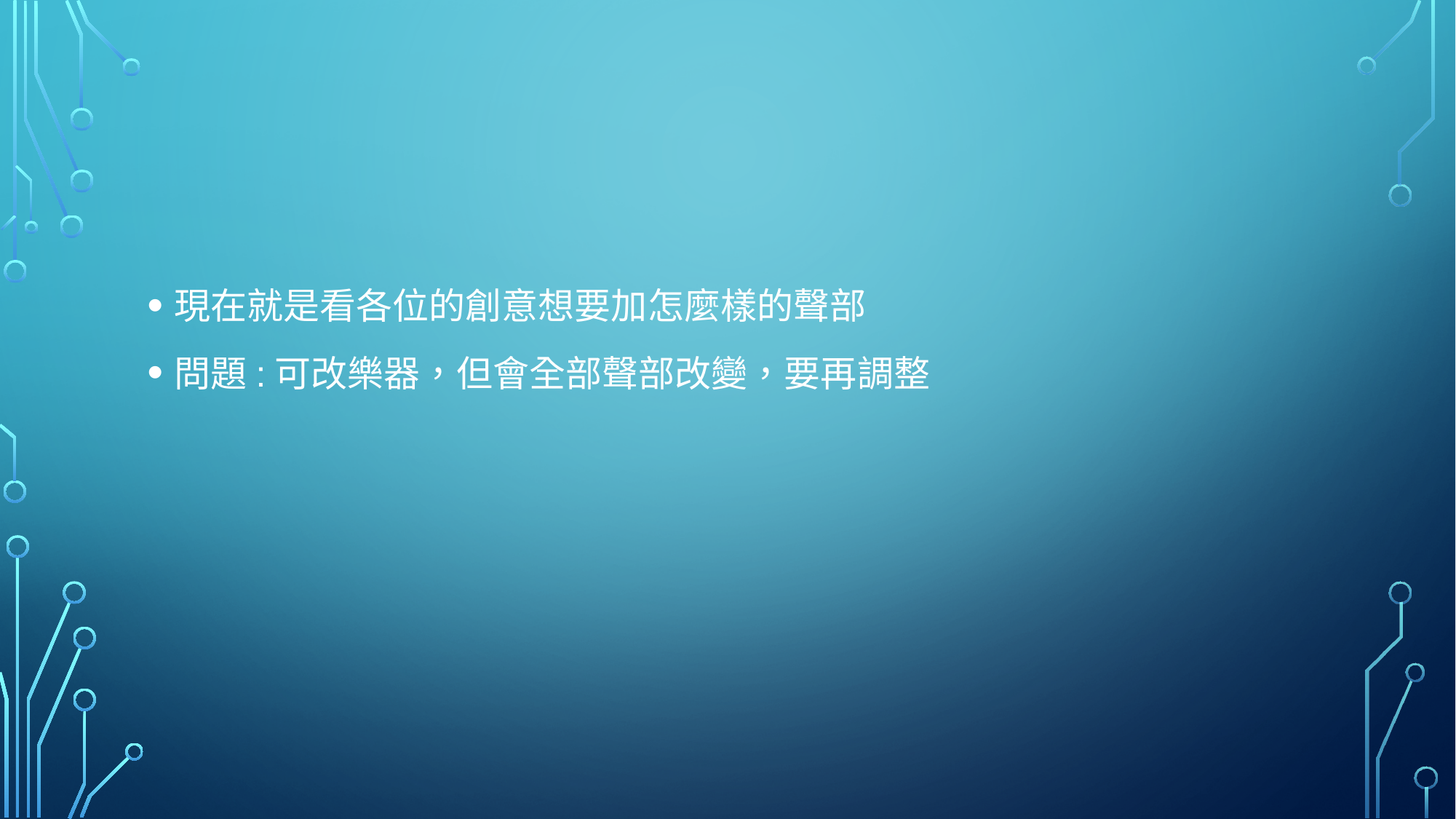

#
現在就是看各位的創意想要加怎麼樣的聲部
問題:可改樂器，但會全部聲部改變，要再調整